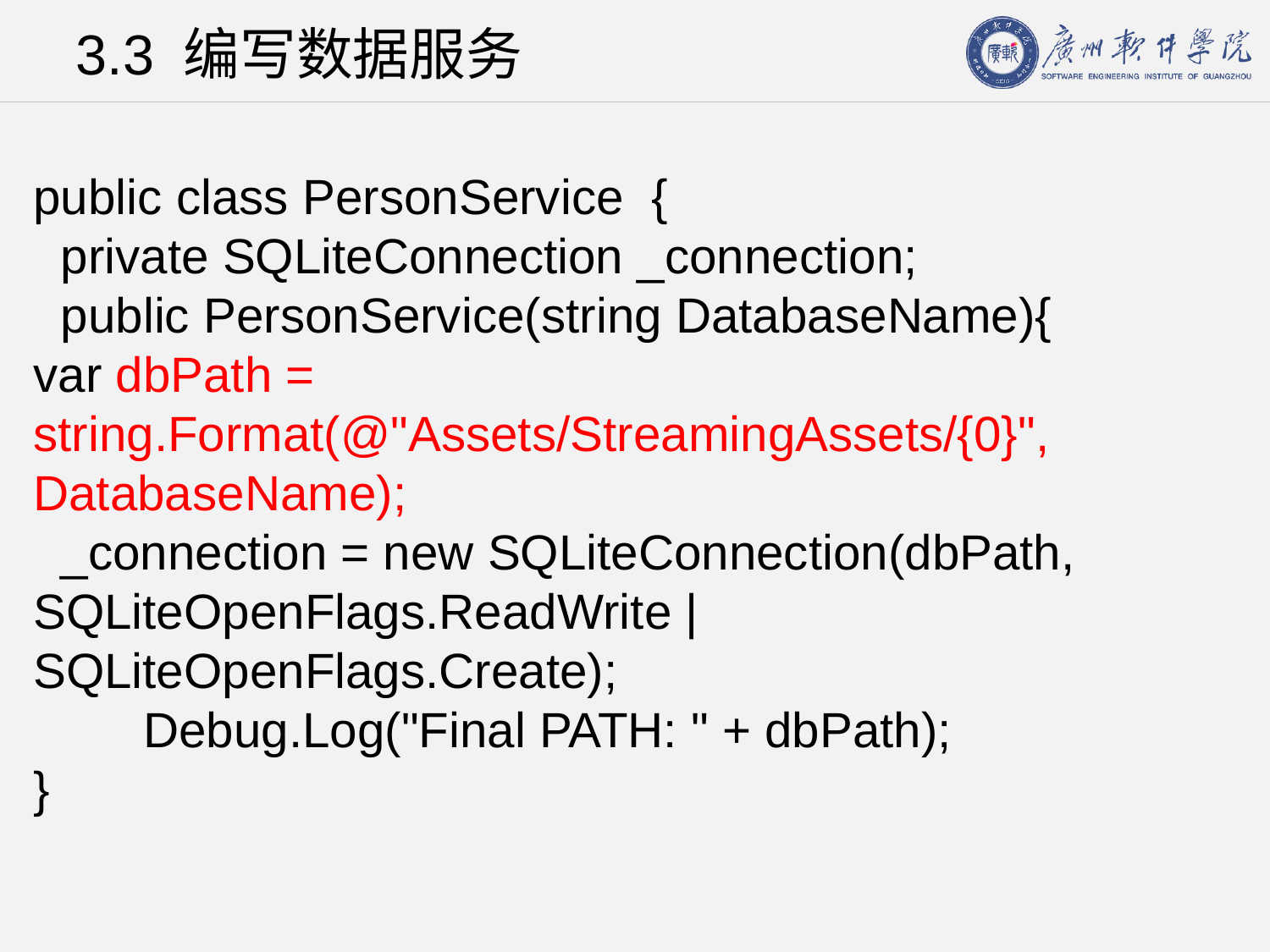

# 3.3 编写数据服务
public class PersonService  {
  private SQLiteConnection _connection;
  public PersonService(string DatabaseName){
var dbPath = string.Format(@"Assets/StreamingAssets/{0}", DatabaseName);
  _connection = new SQLiteConnection(dbPath, SQLiteOpenFlags.ReadWrite | SQLiteOpenFlags.Create);
        Debug.Log("Final PATH: " + dbPath);
}